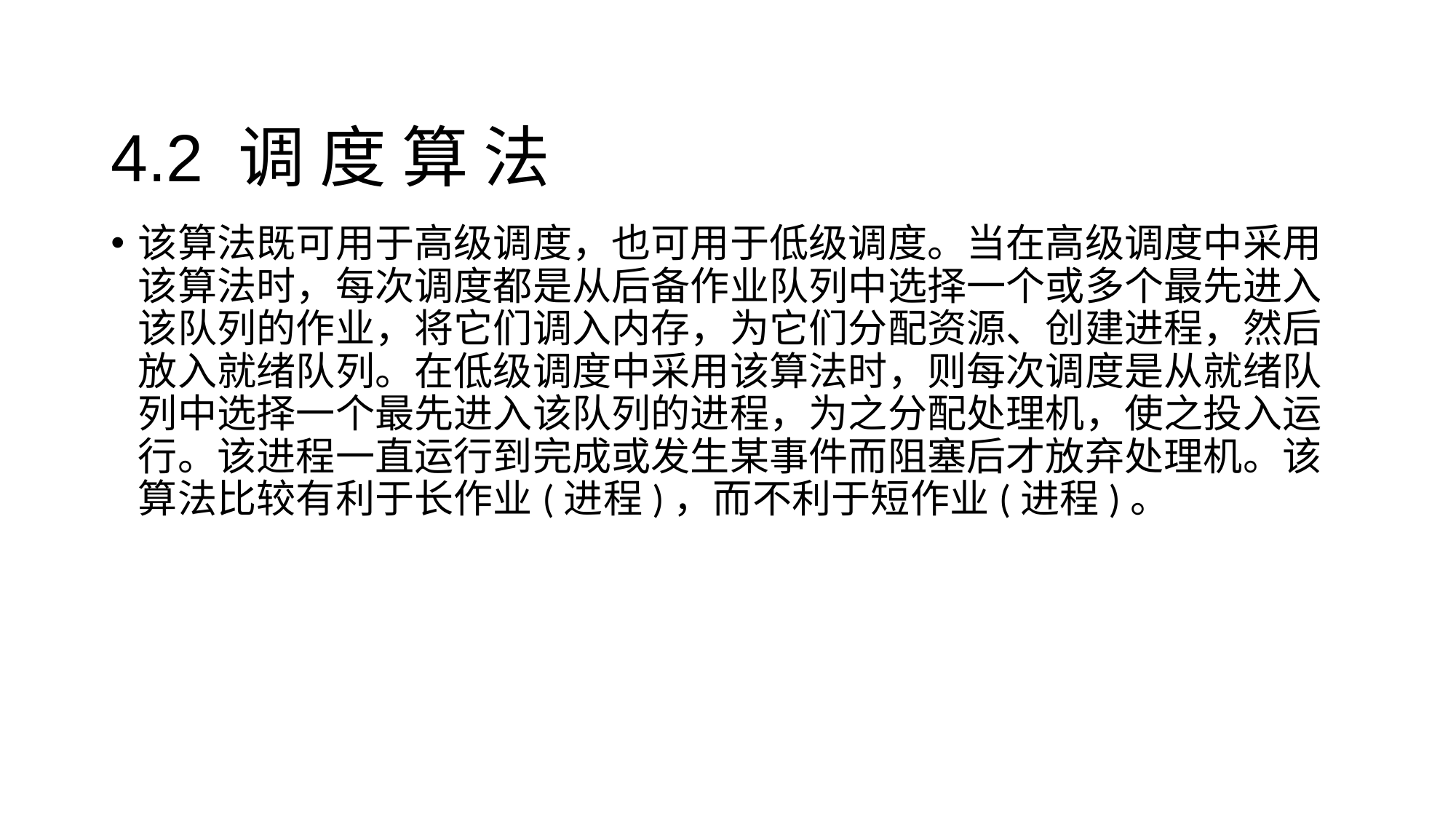

# 4.2 调 度 算 法
该算法既可用于高级调度，也可用于低级调度。当在高级调度中采用该算法时，每次调度都是从后备作业队列中选择一个或多个最先进入该队列的作业，将它们调入内存，为它们分配资源、创建进程，然后放入就绪队列。在低级调度中采用该算法时，则每次调度是从就绪队列中选择一个最先进入该队列的进程，为之分配处理机，使之投入运行。该进程一直运行到完成或发生某事件而阻塞后才放弃处理机。该算法比较有利于长作业(进程)，而不利于短作业(进程)。

2